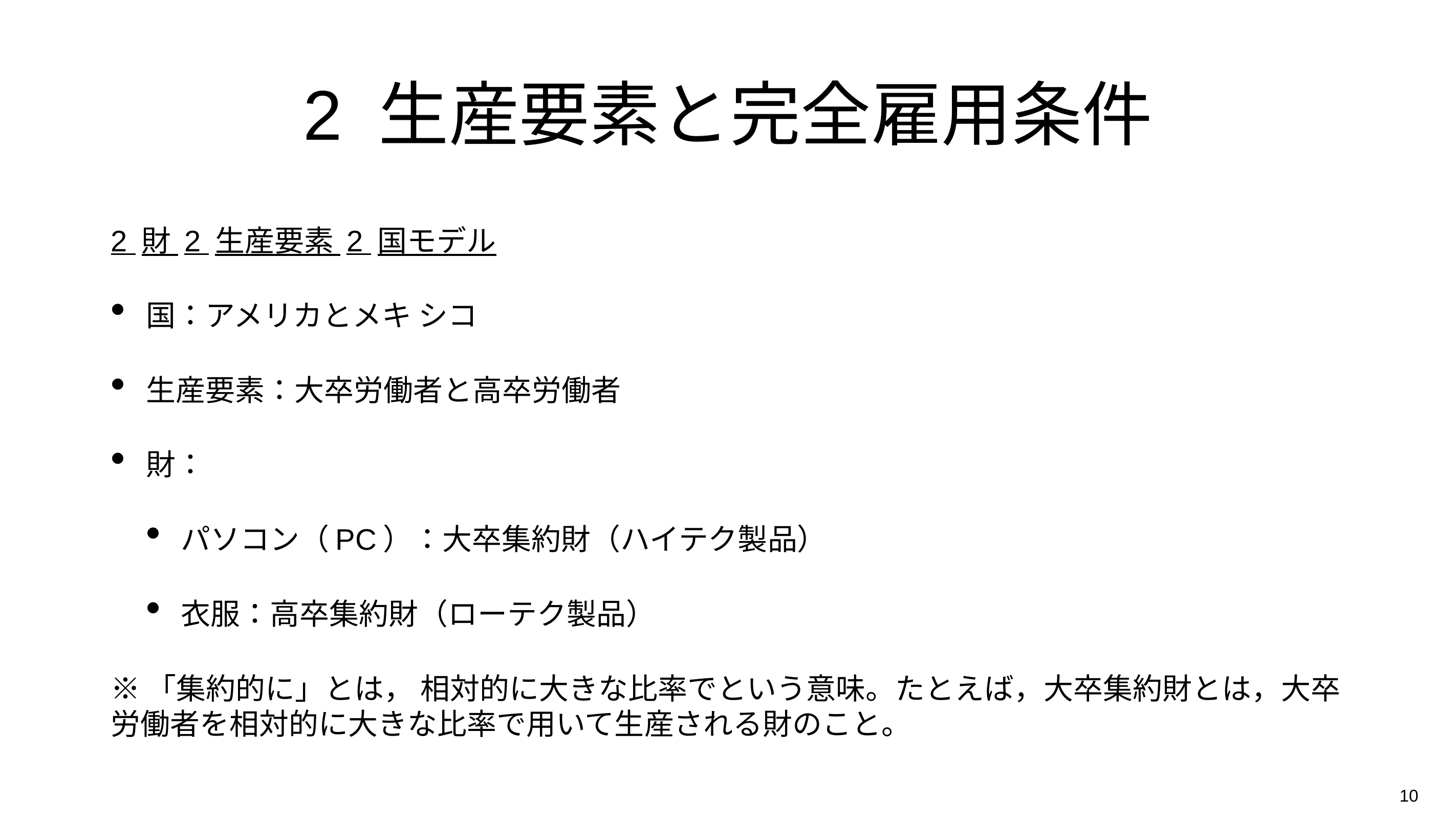

# 2 生産要素と完全雇用条件
2 財 2 生産要素 2 国モデル
国：アメリカとメキ シコ
生産要素：大卒労働者と高卒労働者
財：
パソコン（PC）：大卒集約財（ハイテク製品）
衣服：高卒集約財（ローテク製品）
※「集約的に」とは， 相対的に大きな比率でという意味。たとえば，大卒集約財とは，大卒労働者を相対的に大きな比率で用いて生産される財のこと。
10